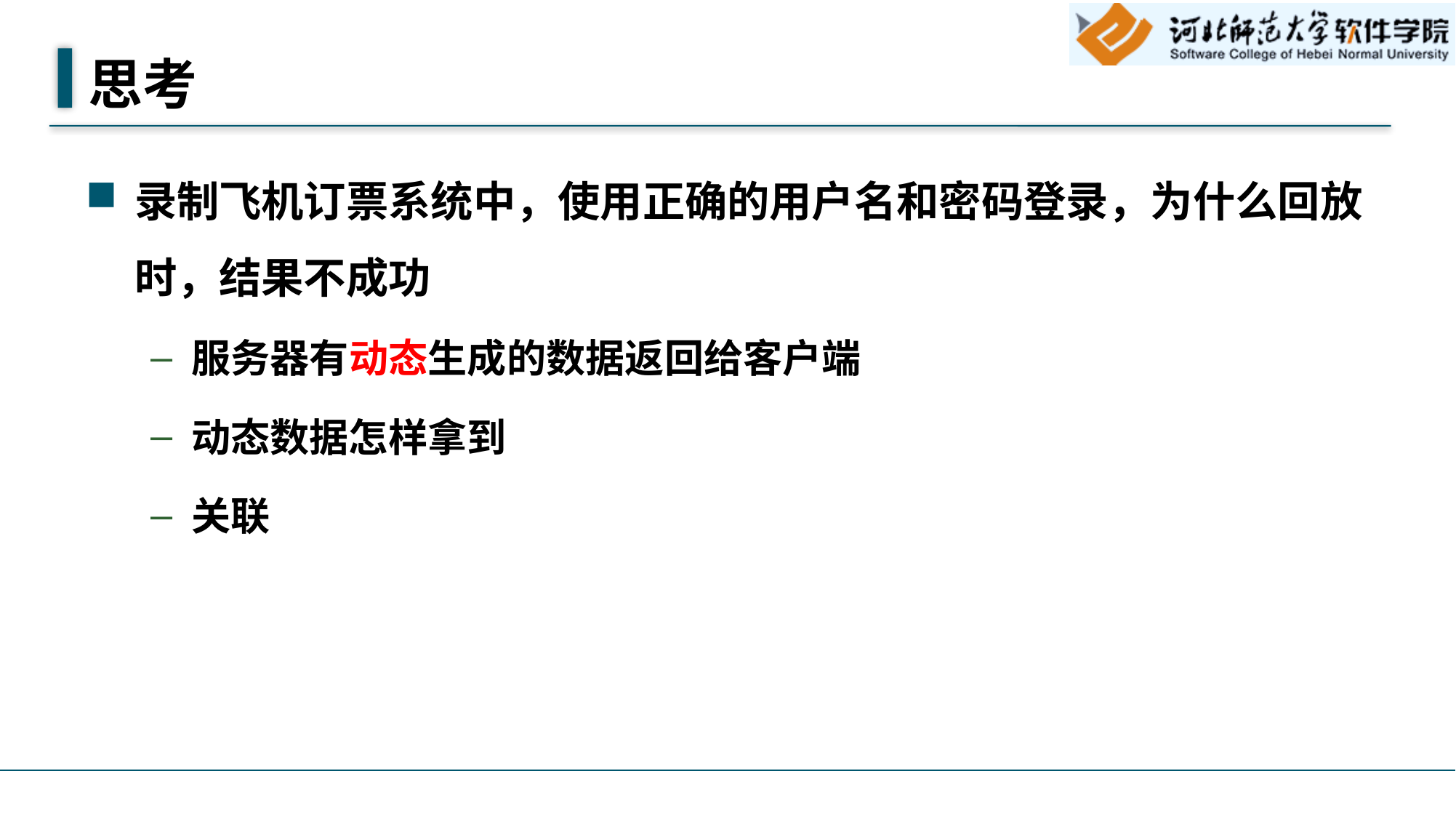

# 思考
录制飞机订票系统中，使用正确的用户名和密码登录，为什么回放时，结果不成功
服务器有动态生成的数据返回给客户端
动态数据怎样拿到
关联